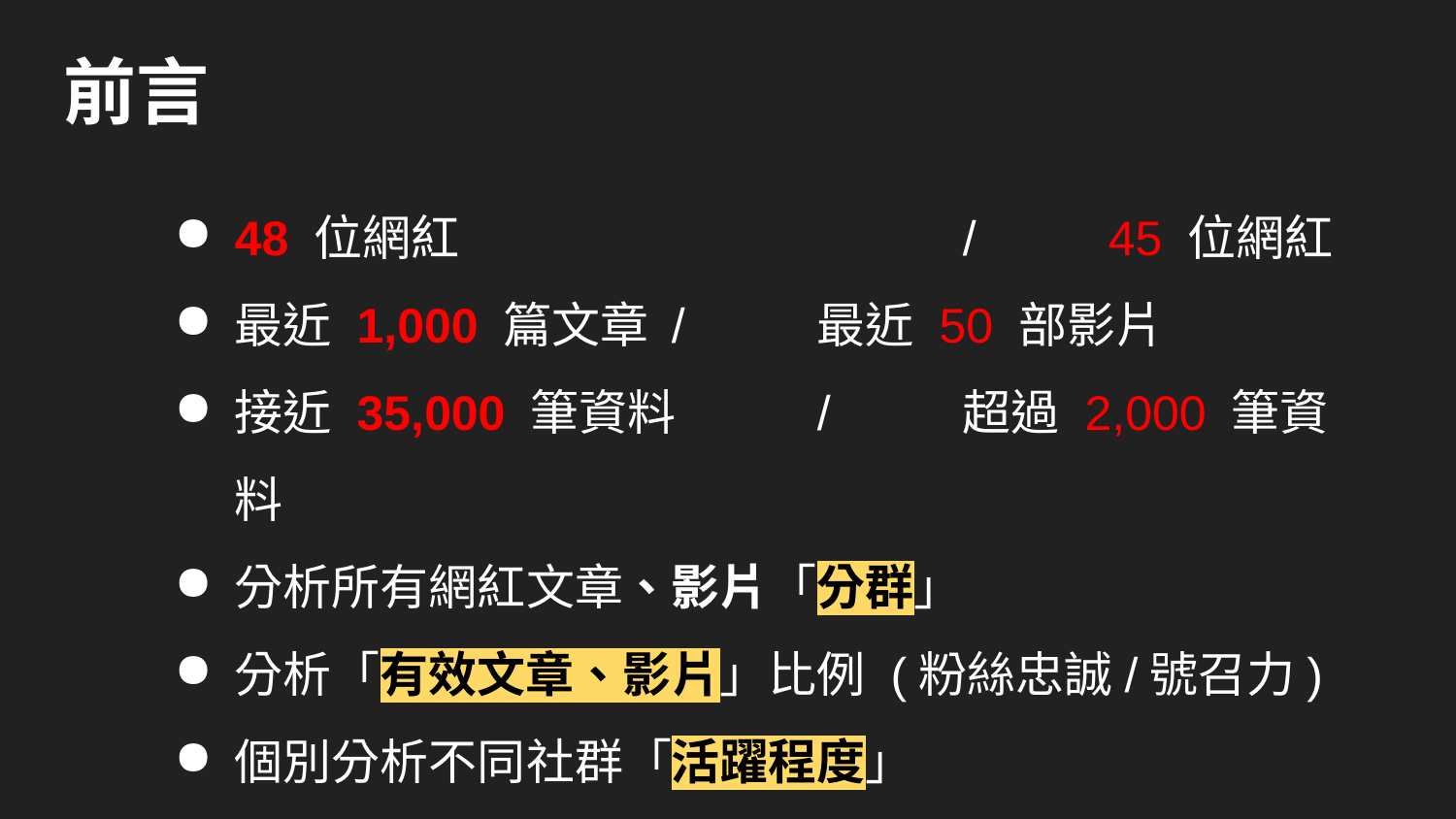

前言
48 位網紅				/	45 位網紅
最近 1,000 篇文章	/	最近 50 部影片
接近 35,000 筆資料	/	超過 2,000 筆資料
分析所有網紅文章、影片「分群」
分析「有效文章、影片」比例 (粉絲忠誠/號召力)
個別分析不同社群「活躍程度」